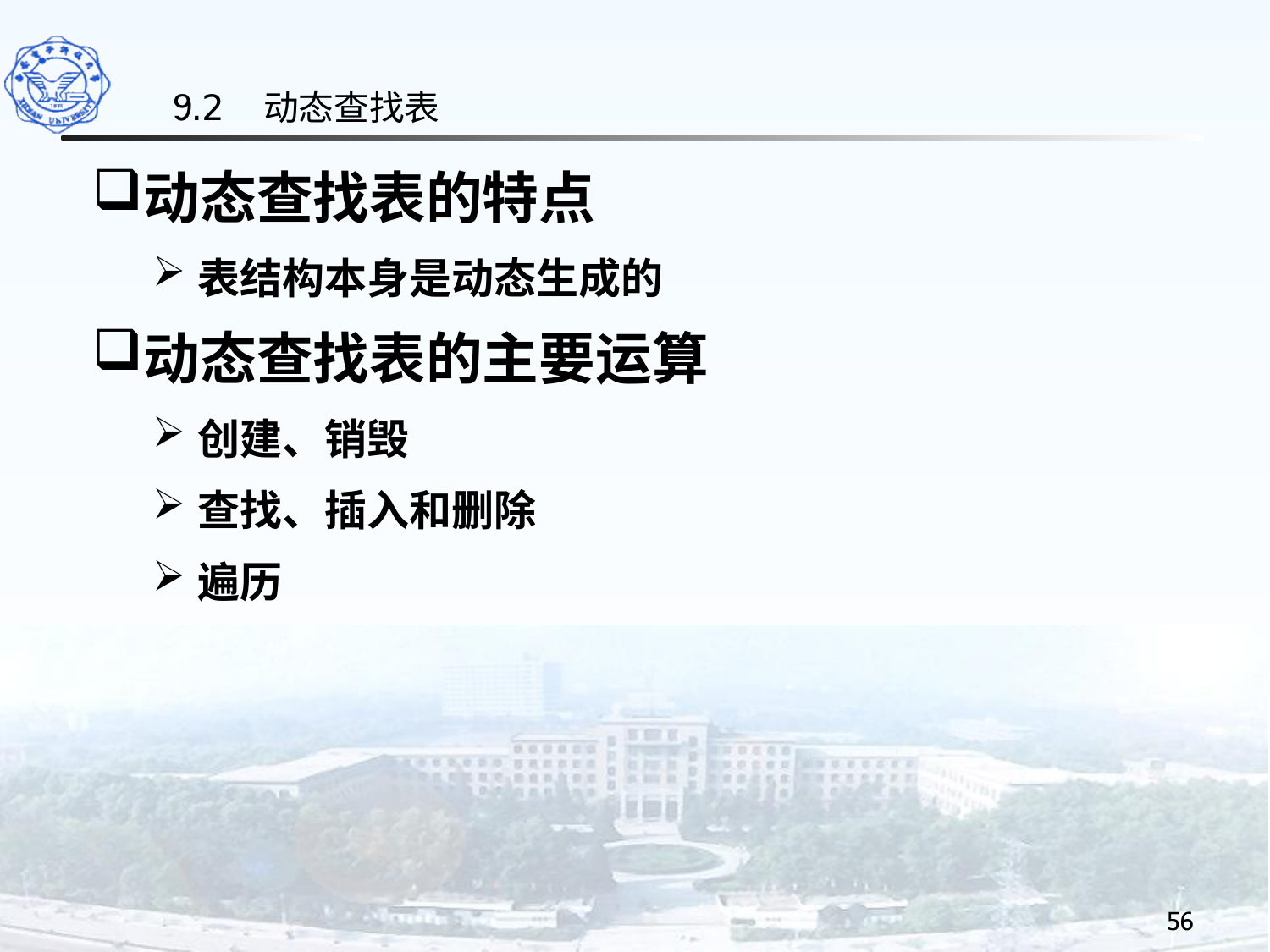

9.2   动态查找表
动态查找表的特点
表结构本身是动态生成的
动态查找表的主要运算
创建、销毁
查找、插入和删除
遍历
56